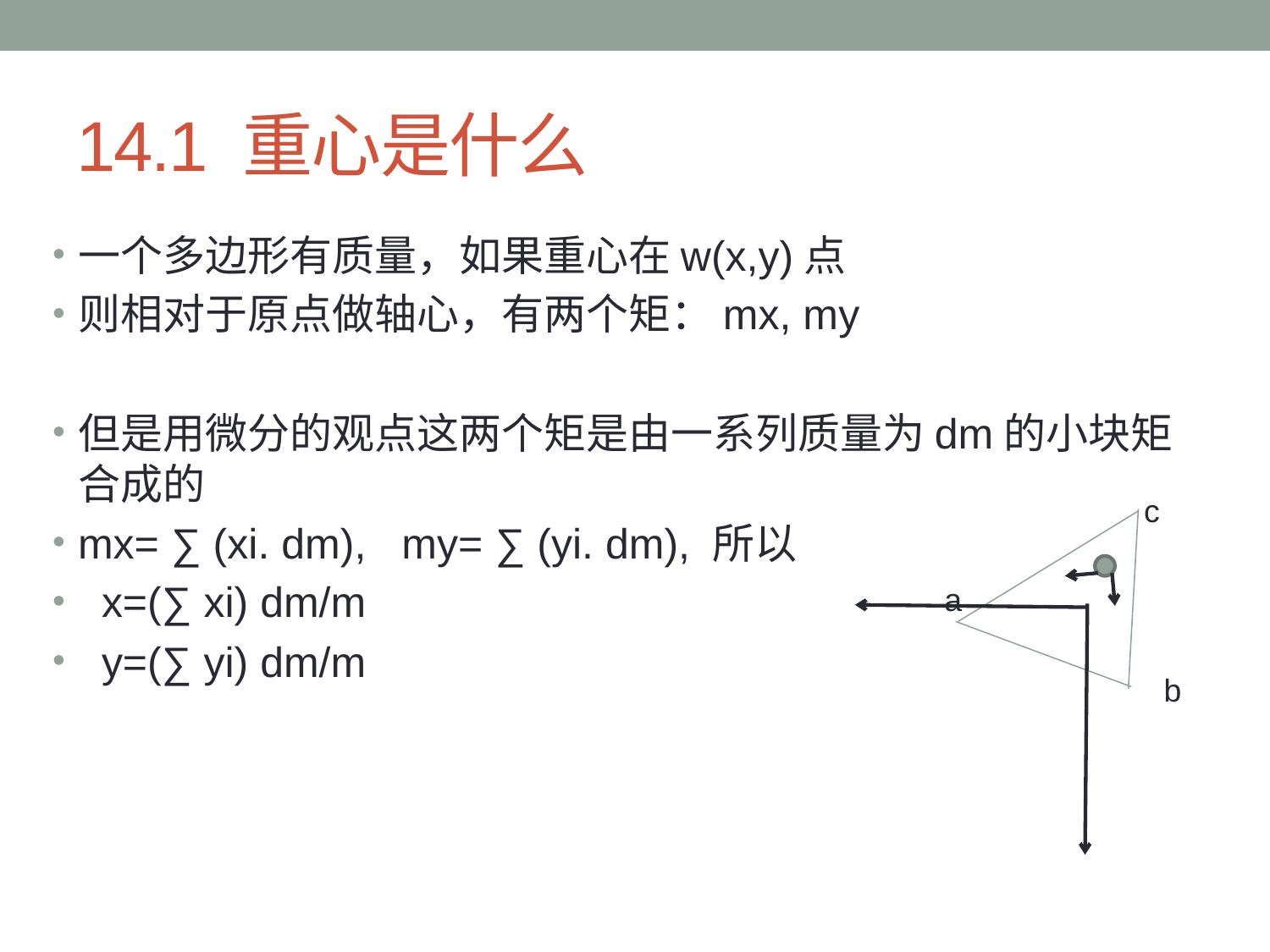

# 14.1 重心是什么
一个多边形有质量，如果重心在w(x,y)点
则相对于原点做轴心，有两个矩：mx, my

但是用微分的观点这两个矩是由一系列质量为dm的小块矩合成的
mx= ∑ (xi. dm),   my= ∑ (yi. dm), 所以
  x=(∑ xi) dm/m
  y=(∑ yi) dm/m

c

a
b